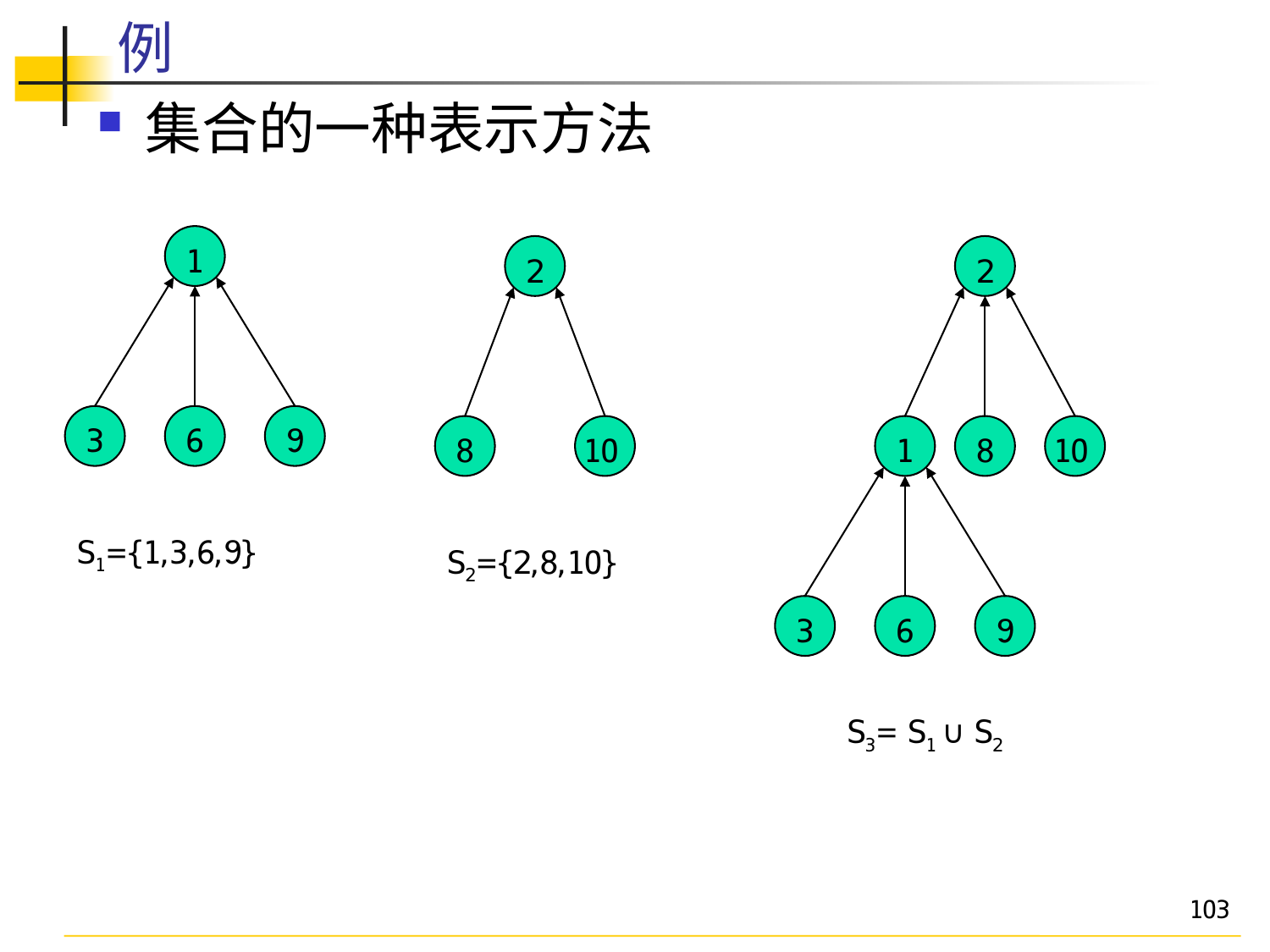

# 例
集合的一种表示方法
1
3
6
9
S1={1,3,6,9}
2
8
10
S2={2,8,10}
2
1
8
10
3
6
9
S3= S1 ∪ S2
103